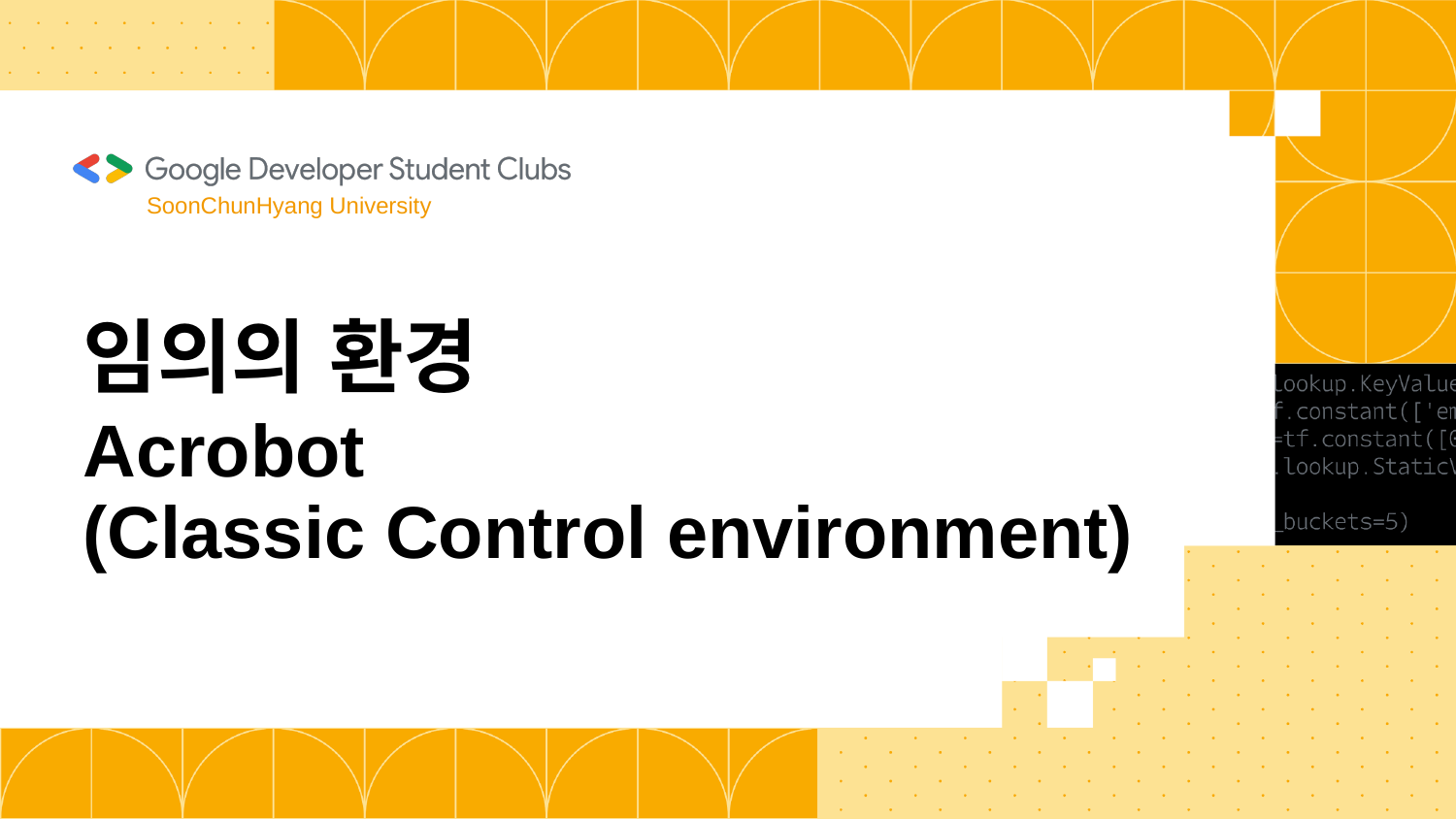

SoonChunHyang University
# 임의의 환경 Acrobot (Classic Control environment)